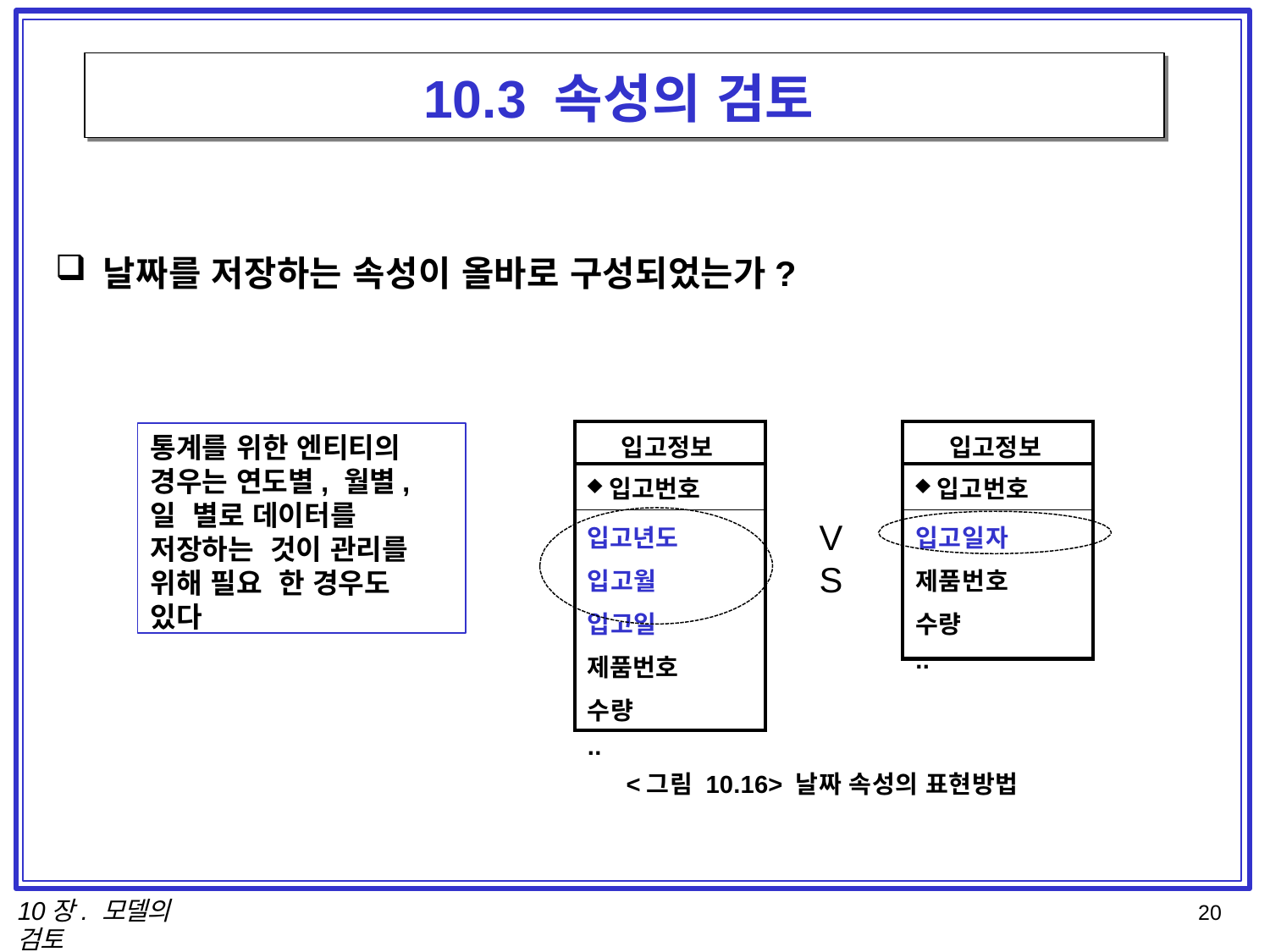

# 10.3 속성의 검토
날짜를 저장하는 속성이 올바로 구성되었는가?
| 입고정보 |
| --- |
| 입고번호 |
| 입고년도 입고월 입고일 제품번호 수량 .. |
| 입고정보 |
| --- |
| 입고번호 |
| 입고일자 제품번호 수량 .. |
통계를 위한 엔티티의  경우는 연도별, 월별, 일  별로 데이터를 저장하는  것이 관리를 위해 필요  한 경우도 있다

VS
<그림 10.16> 날짜 속성의 표현방법
10장. 모델의 검토
20